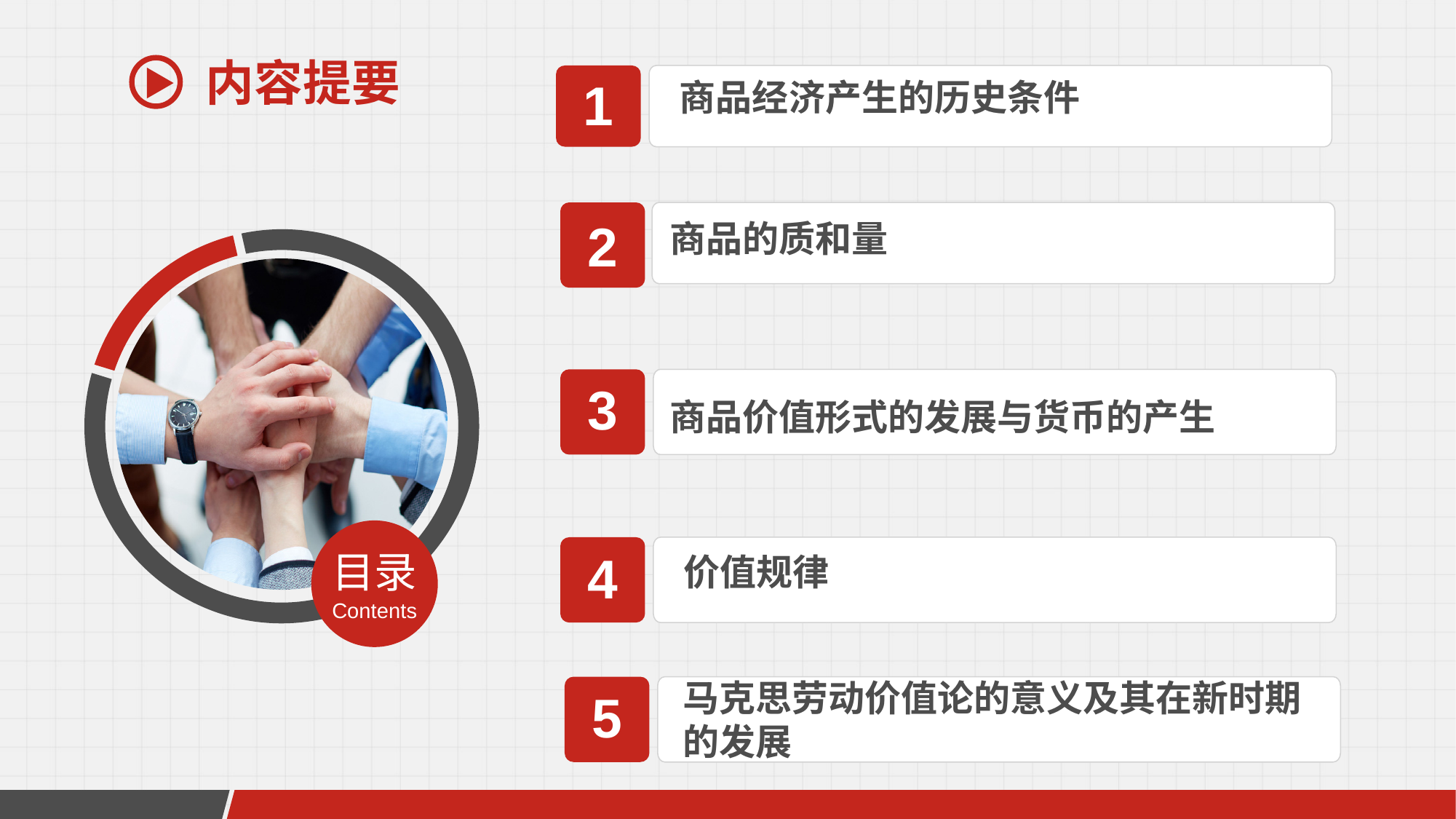

内容提要

1
商品经济产生的历史条件

2
商品的质和量

3
商品价值形式的发展与货币的产生

4
目录
价值规律
Contents
马克思劳动价值论的意义及其在新时期
的发展

5